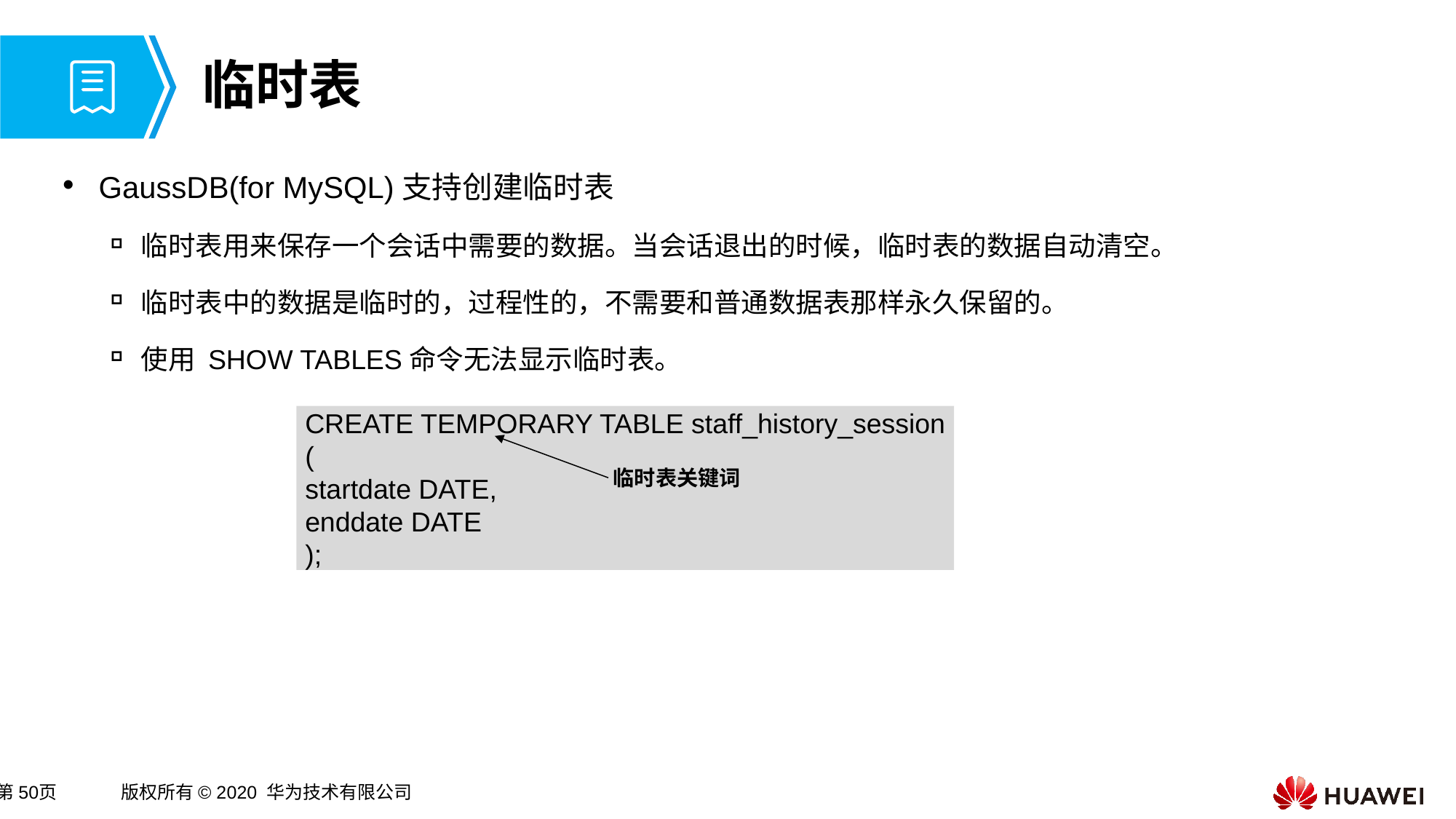

# 临时表
GaussDB(for MySQL)支持创建临时表
临时表用来保存一个会话中需要的数据。当会话退出的时候，临时表的数据自动清空。
临时表中的数据是临时的，过程性的，不需要和普通数据表那样永久保留的。
使用 SHOW TABLES命令无法显示临时表。

CREATE TEMPORARY TABLE staff_history_session
(
startdate DATE,
enddate DATE
);
临时表关键词